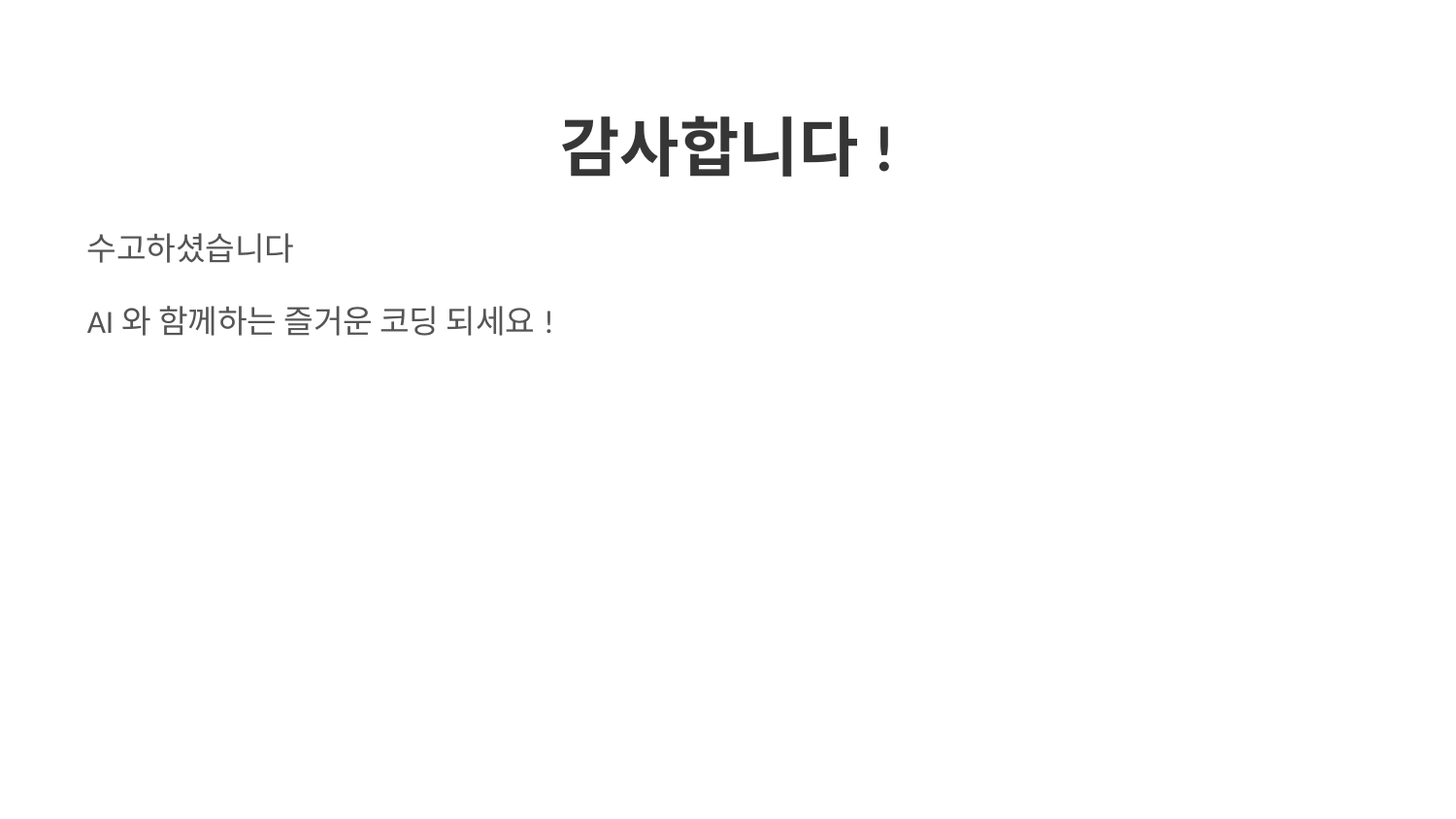

감사합니다!
수고하셨습니다
AI와 함께하는 즐거운 코딩 되세요!